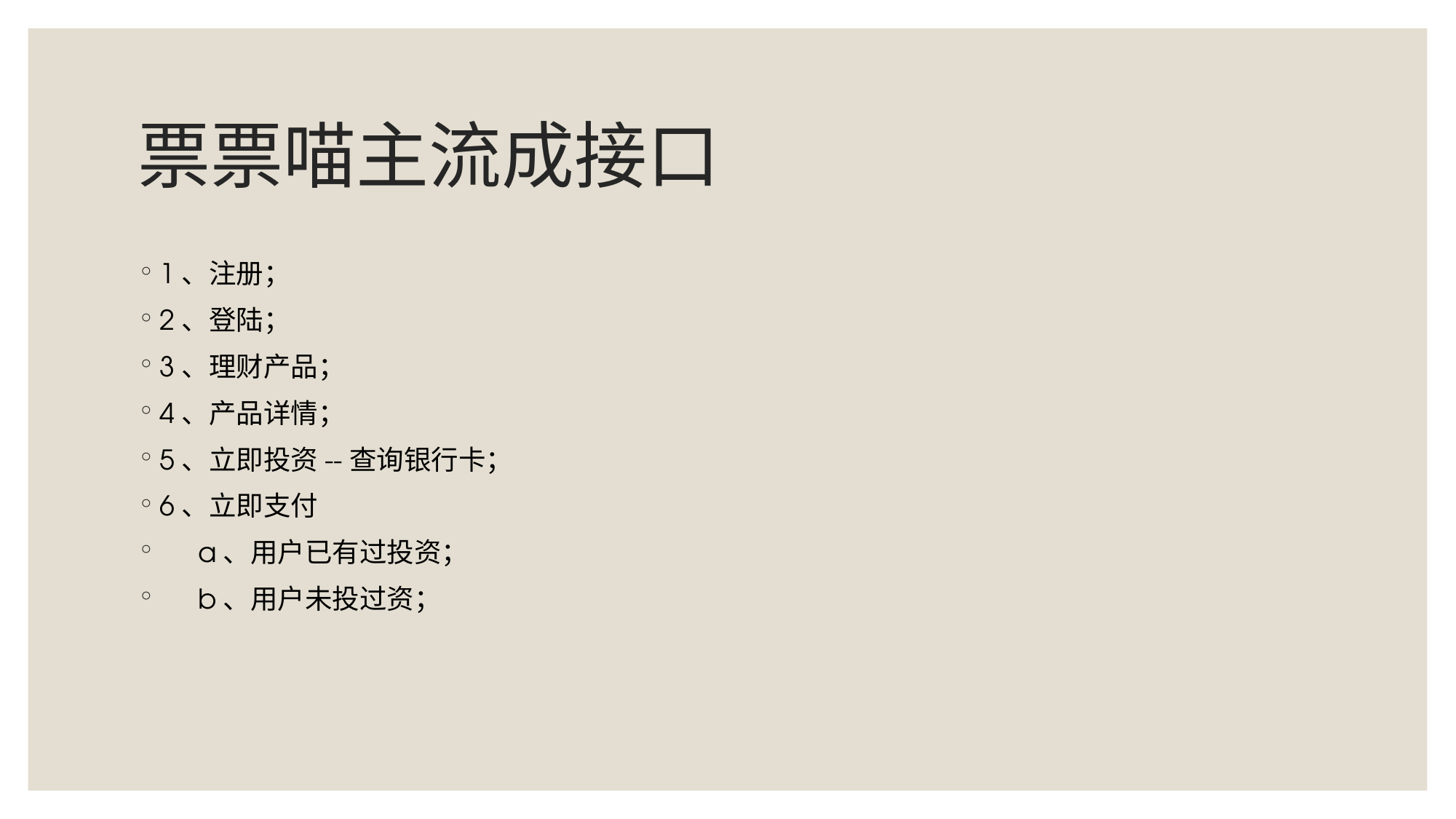

# 票票喵主流成接口
1、注册；
2、登陆；
3、理财产品；
4、产品详情；
5、立即投资--查询银行卡；
6、立即支付
     a、用户已有过投资；
     b、用户未投过资；